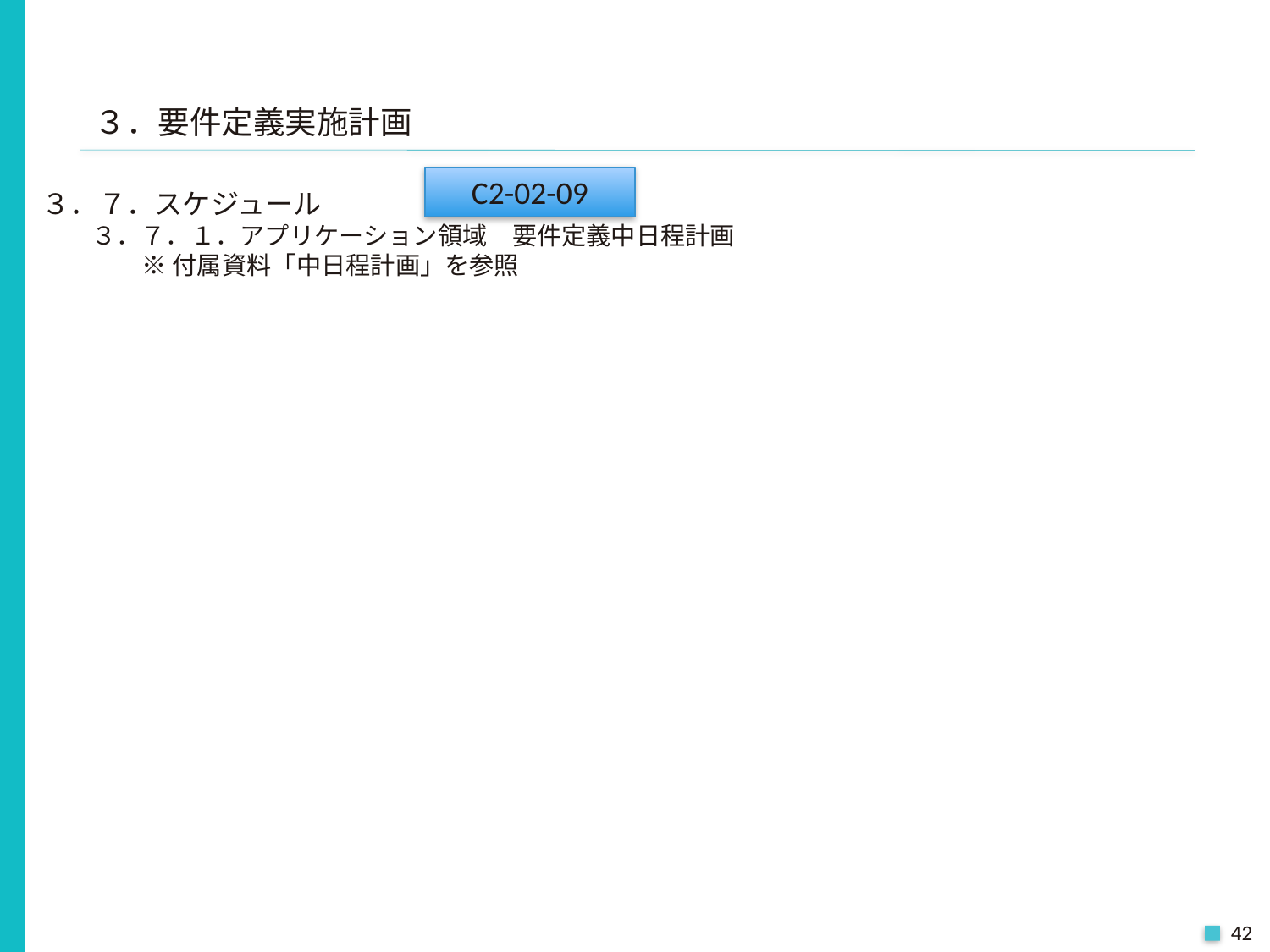

３．要件定義実施計画
C2-02-09
３．７．スケジュール
　　３．７．１．アプリケーション領域　要件定義中日程計画
※付属資料「中日程計画」を参照

42